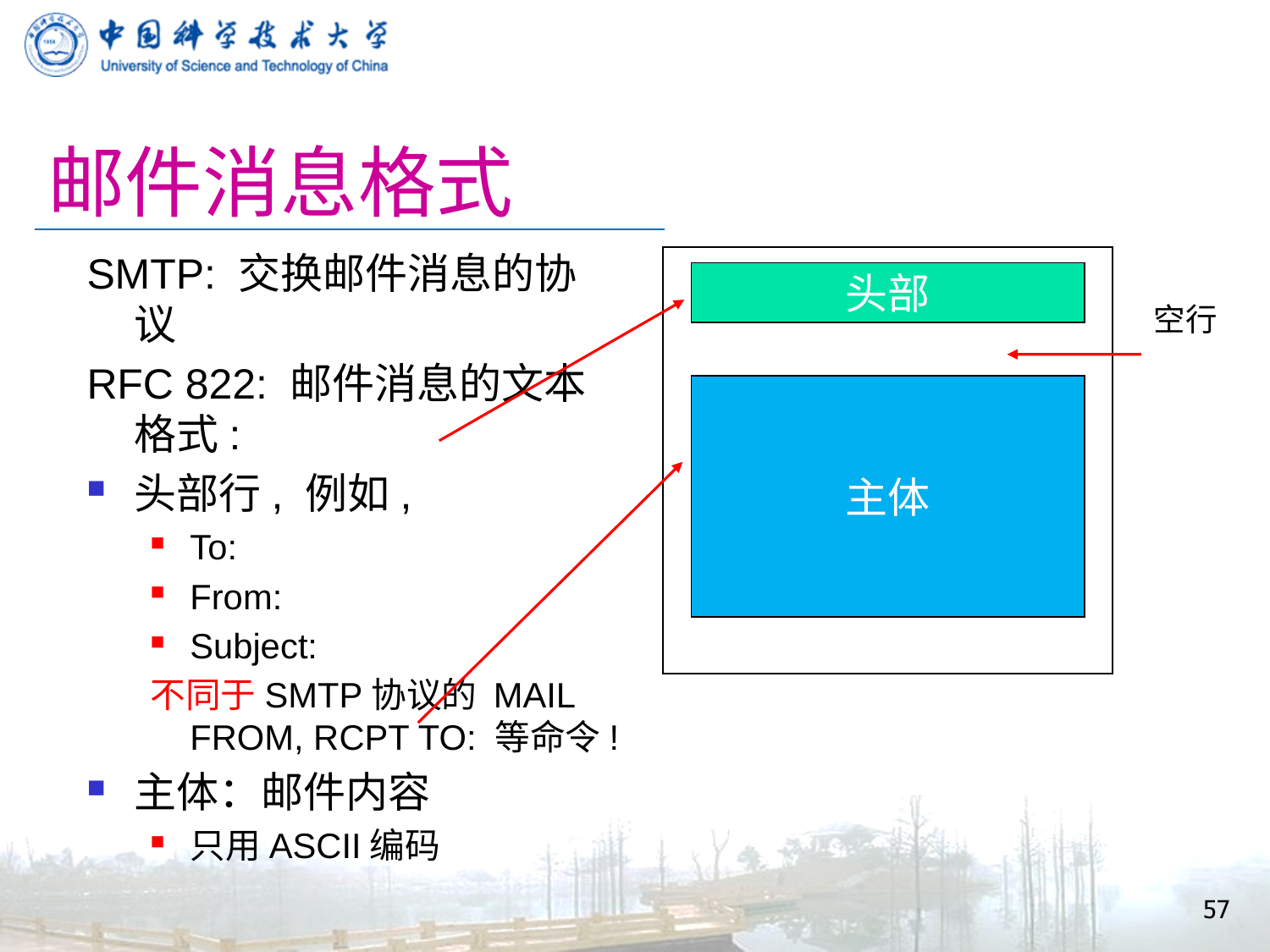

# 邮件消息格式
SMTP: 交换邮件消息的协议
RFC 822: 邮件消息的文本格式:
头部行, 例如,
To:
From:
Subject:
不同于SMTP协议的 MAIL FROM, RCPT TO: 等命令!
主体：邮件内容
只用ASCII编码

头部
空行

主体

57